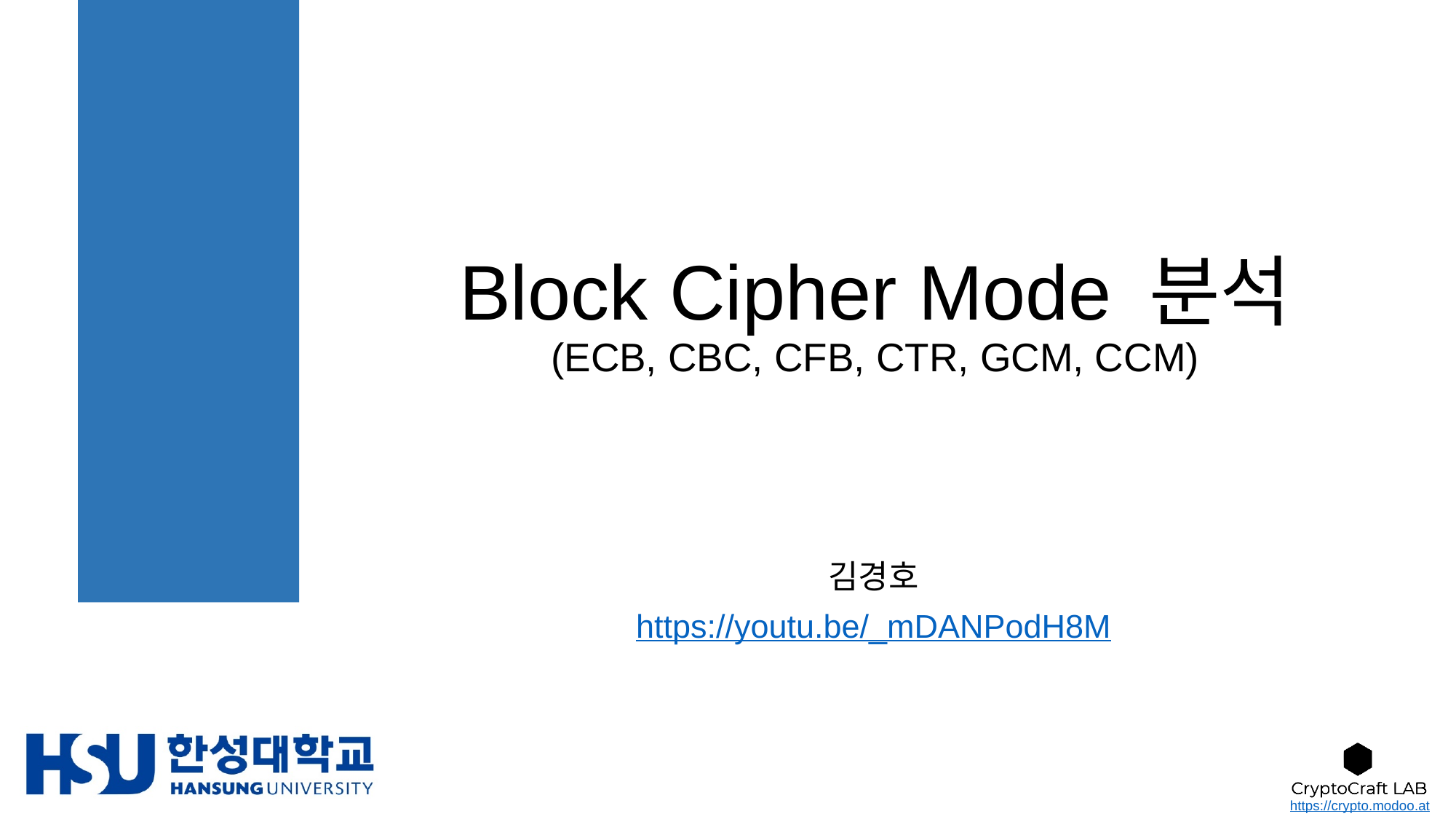

# Block Cipher Mode 분석 (ECB, CBC, CFB, CTR, GCM, CCM)

김경호
https://youtu.be/_mDANPodH8M